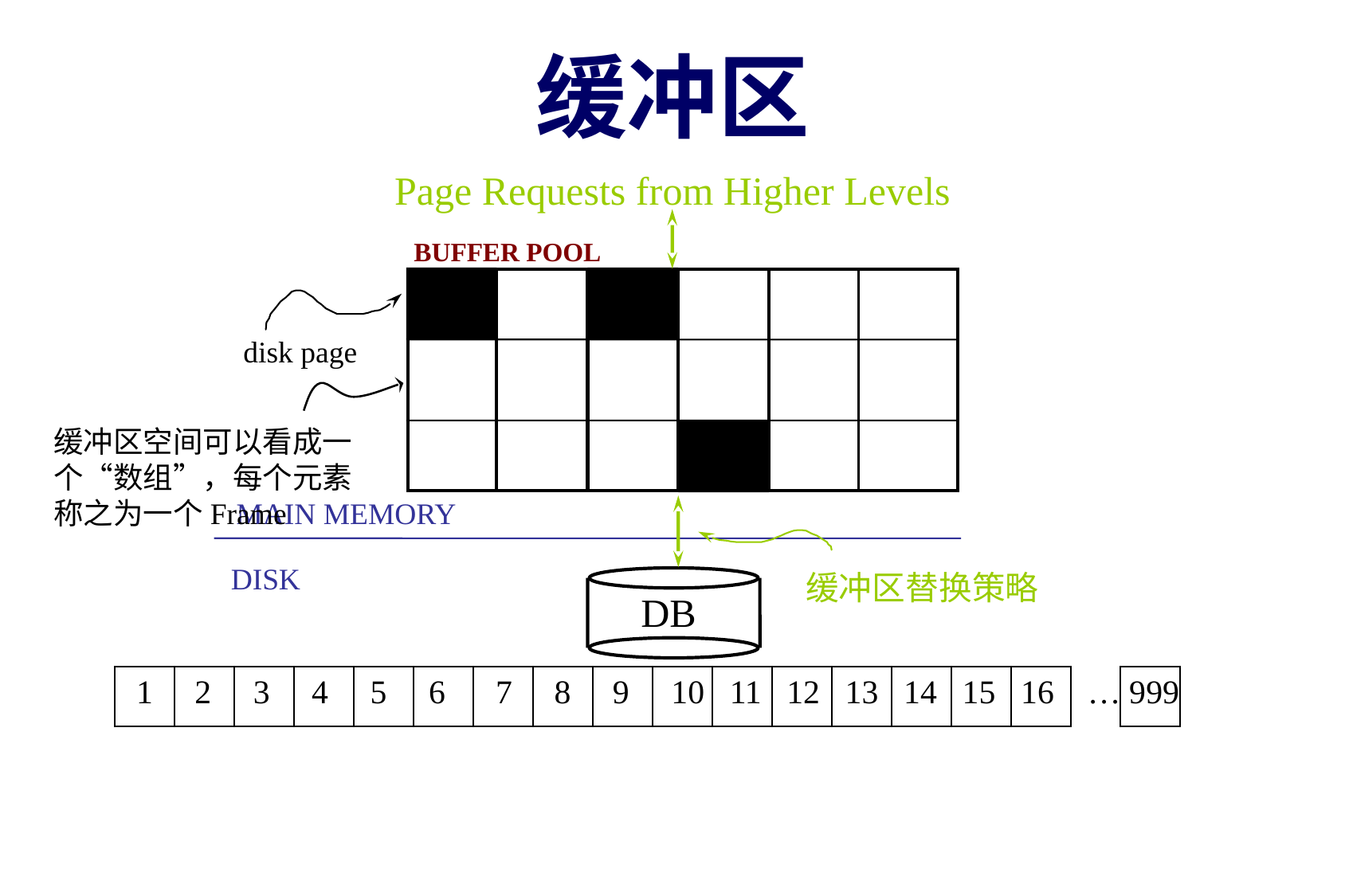

# 缓冲区
Page Requests from Higher Levels

BUFFER POOL

disk page

缓冲区空间可以看成一个“数组”，每个元素称之为一个Frame
MAIN MEMORY

DISK
缓冲区替换策略

DB
1     2     3     4     5     6      7     8     9     10   11   12   13   14   15   16    … 999